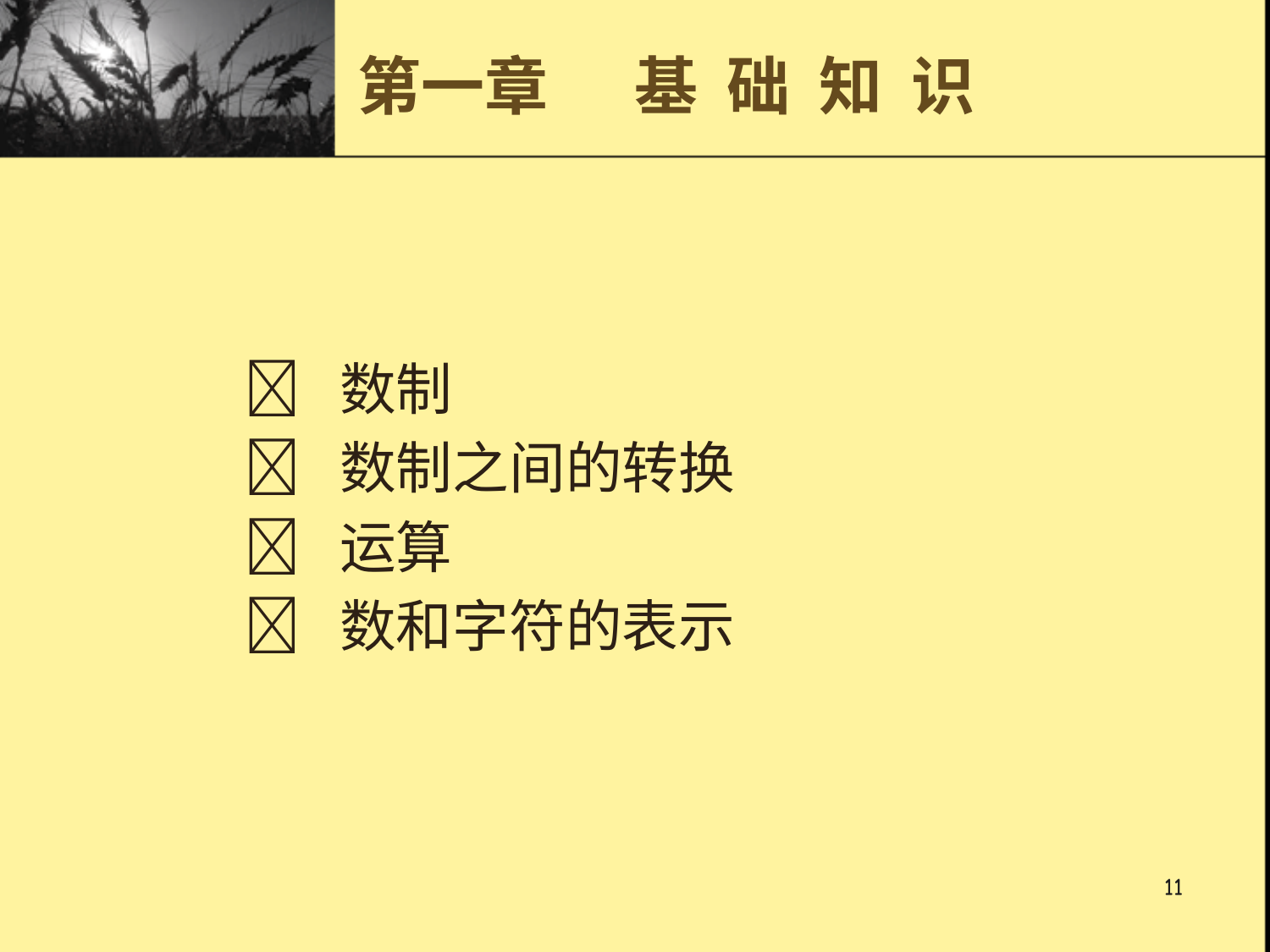

# 第一章      基  础  知  识
 •  数制
 •  数制之间的转换
 •  运算
 •  数和字符的表示
11